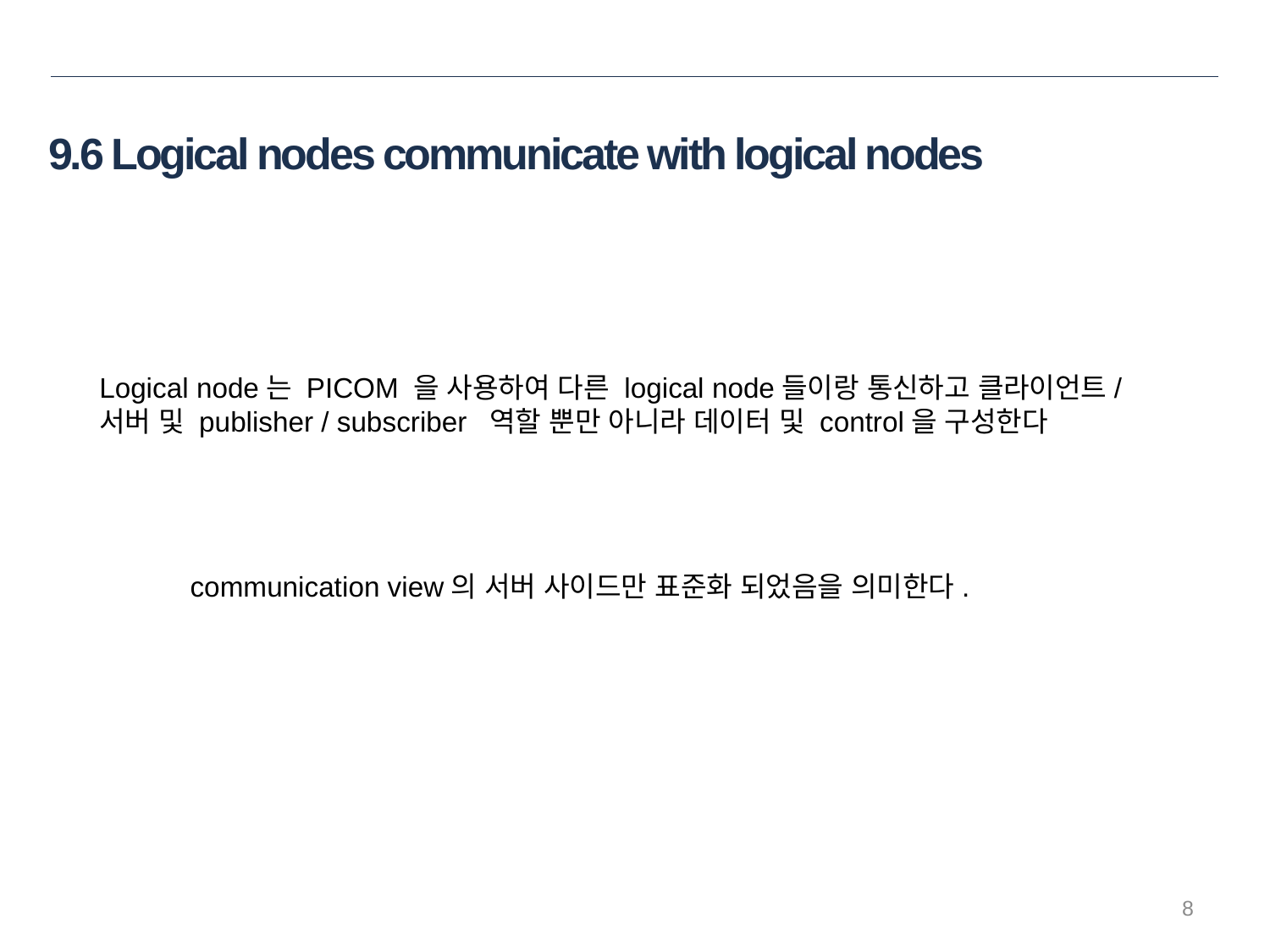

9.6 Logical nodes communicate with logical nodes
Logical node는 PICOM 을 사용하여 다른 logical node들이랑 통신하고 클라이언트/ 서버 및 publisher / subscriber  역할 뿐만 아니라 데이터 및 control을 구성한다
communication view의 서버 사이드만 표준화 되었음을 의미한다.
8